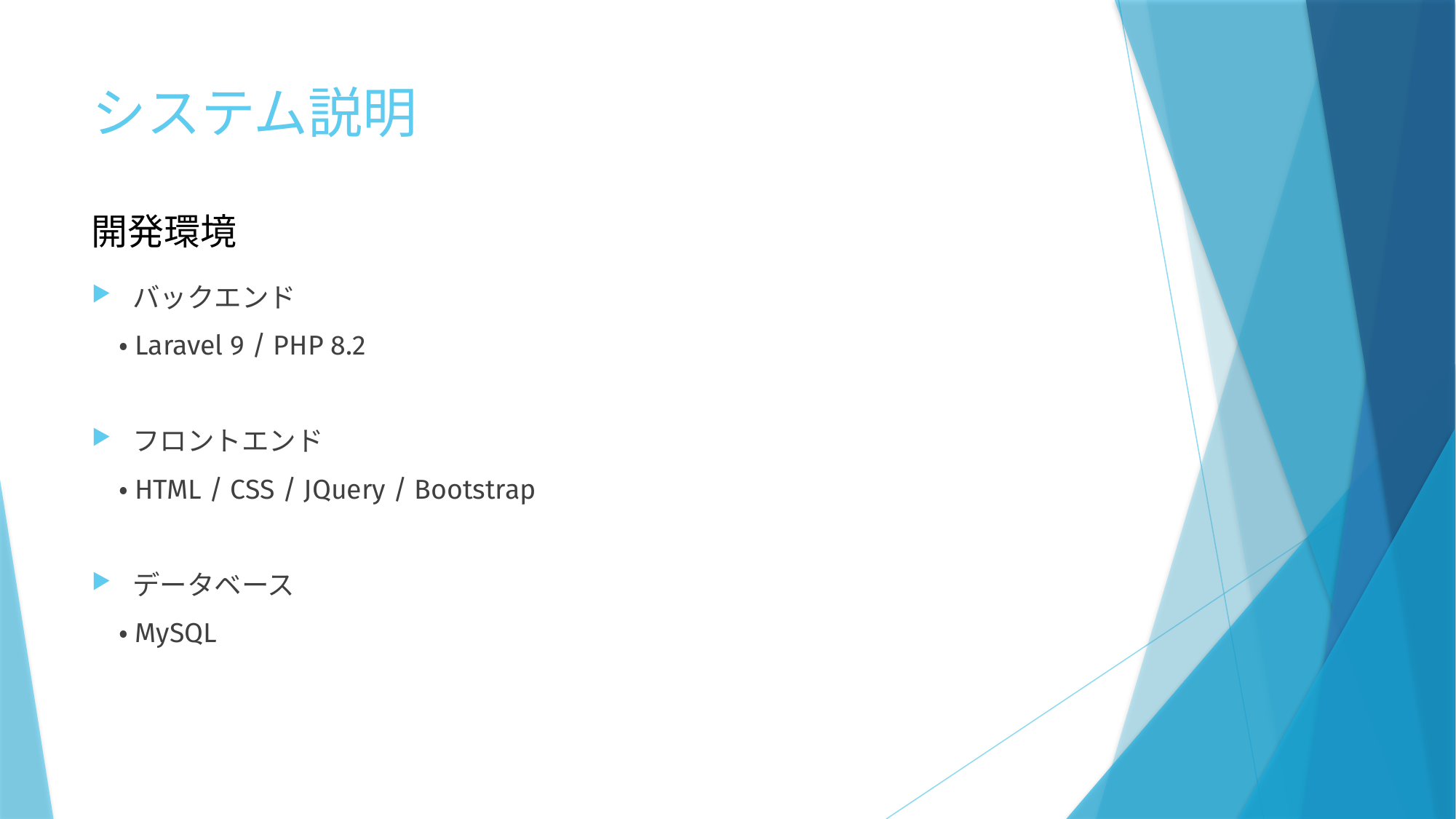

# システム説明
開発環境
バックエンド
　・Laravel 9 / PHP 8.2

フロントエンド
　・HTML / CSS / JQuery / Bootstrap

データベース
　・MySQL